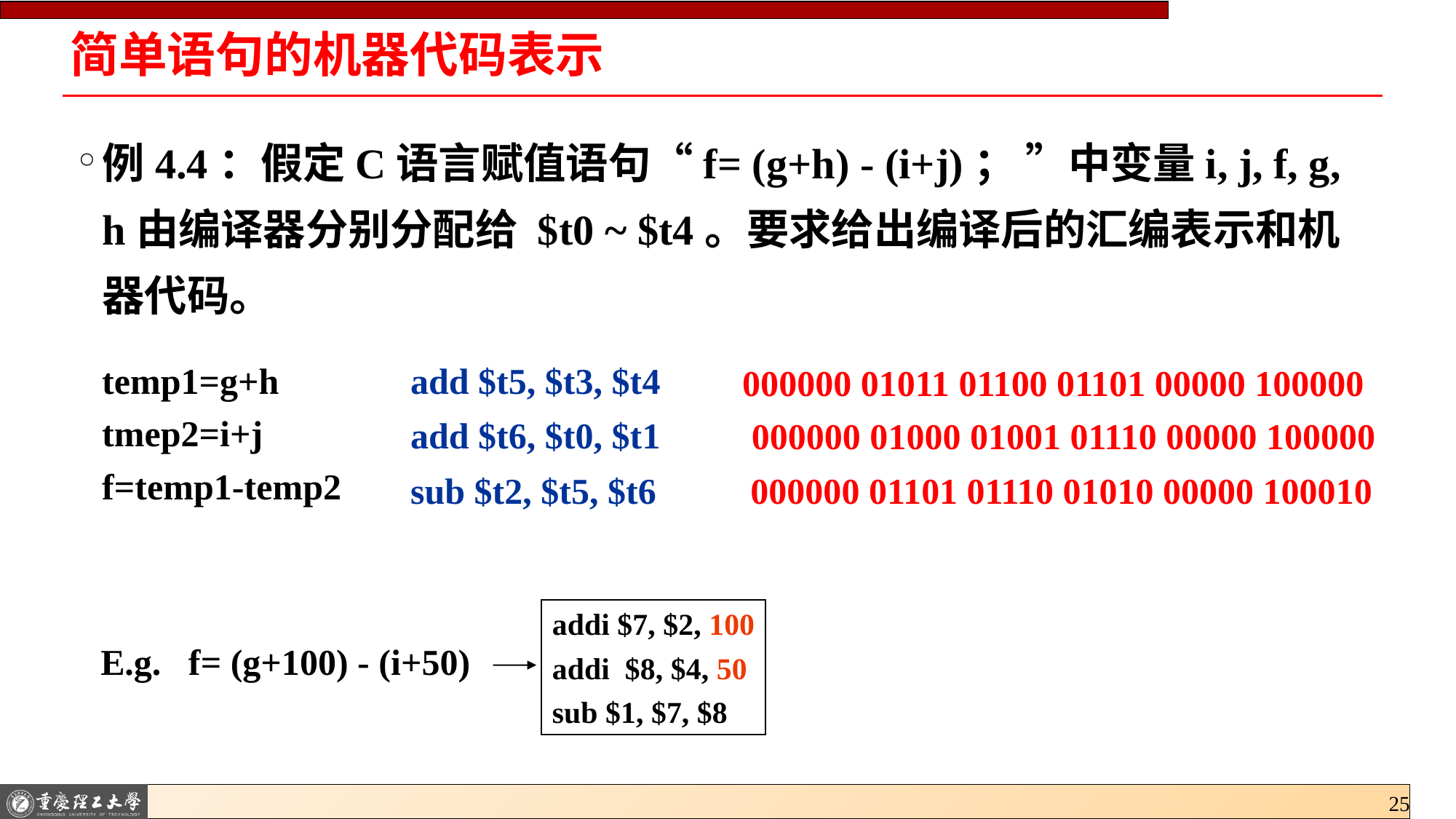

# 简单语句的机器代码表示
例4.4：假定C语言赋值语句“f= (g+h) - (i+j)； ”中变量i, j, f, g, h由编译器分别分配给 $t0 ~ $t4。要求给出编译后的汇编表示和机器代码。

temp1=g+h
tmep2=i+j
f=temp1-temp2
add $t5, $t3, $t4
000000 01011 01100 01101 00000 100000
add $t6, $t0, $t1
000000 01000 01001 01110 00000 100000
000000 01101 01110 01010 00000 100010
sub $t2, $t5, $t6
addi $7, $2, 100
addi  $8, $4, 50
sub $1, $7, $8

E.g.   f= (g+100) - (i+50)